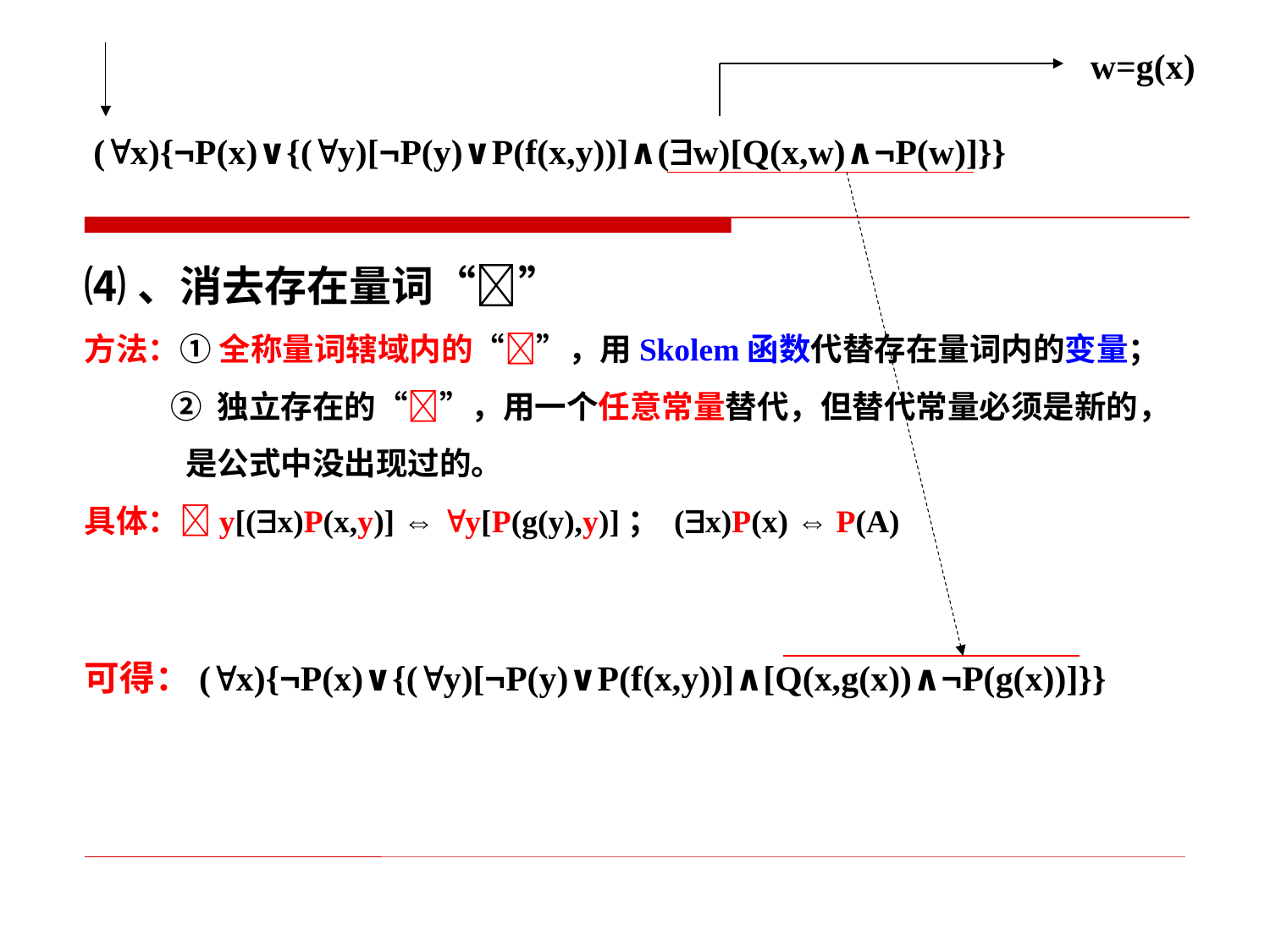

w=g(x)
 (∀x){¬P(x)∨{(∀y)[¬P(y)∨P(f(x,y))]∧(∃w)[Q(x,w)∧¬P(w)]}}
⑷、消去存在量词“∃”
方法：① 全称量词辖域内的“∃”，用Skolem函数代替存在量词内的变量；
            ② 独立存在的“∃”，用一个任意常量替代，但替代常量必须是新的，
             是公式中没出现过的。
具体：∀y[(∃x)P(x,y)] ⇔ ∀y[P(g(y),y)]； (∃x)P(x) ⇔ P(A)
可得：(∀x){¬P(x)∨{(∀y)[¬P(y)∨P(f(x,y))]∧[Q(x,g(x))∧¬P(g(x))]}}